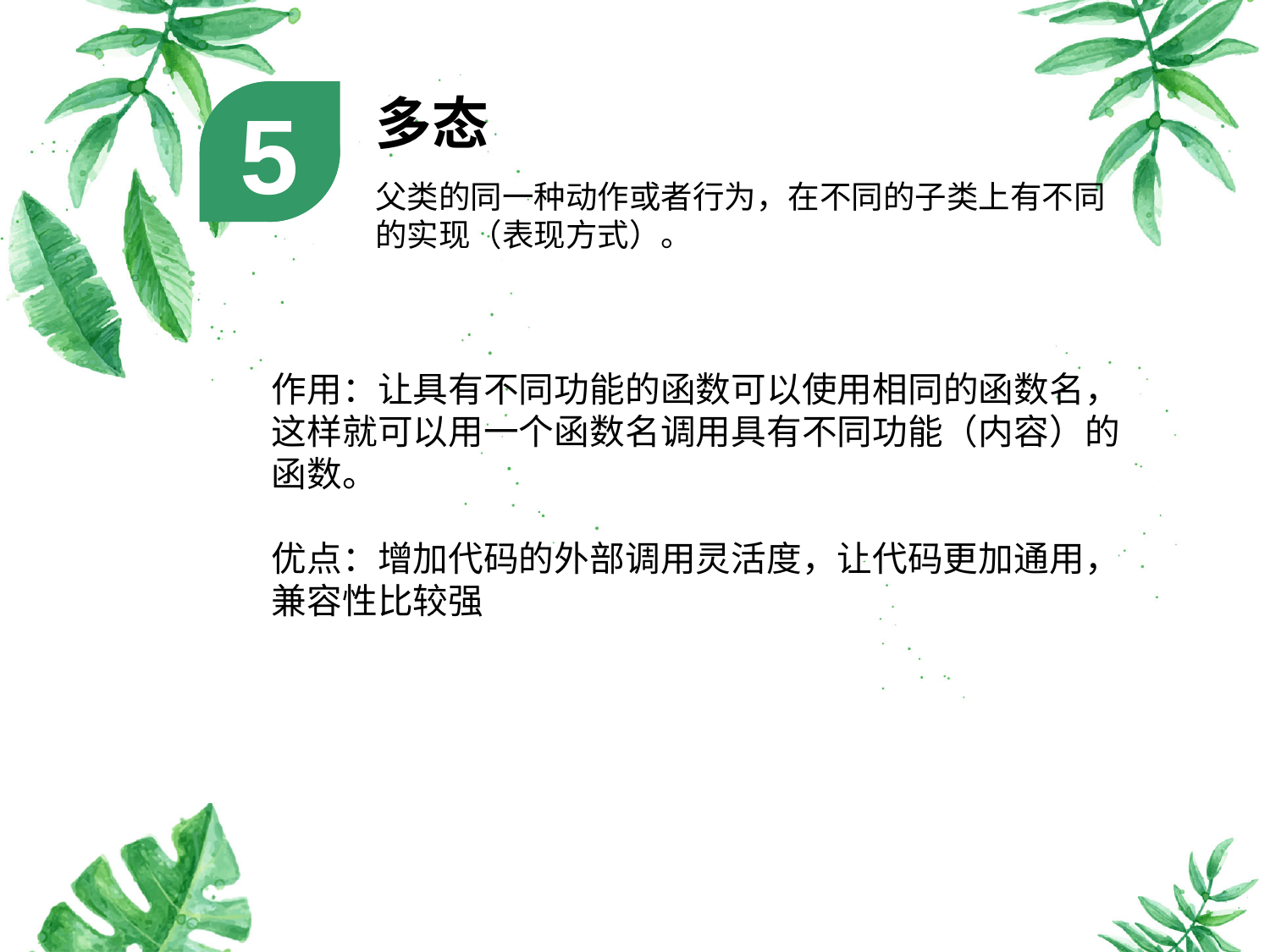

5
多态
父类的同一种动作或者行为，在不同的子类上有不同的实现（表现方式）。

作用：让具有不同功能的函数可以使用相同的函数名，这样就可以用一个函数名调用具有不同功能（内容）的函数。

优点：增加代码的外部调用灵活度，让代码更加通用，兼容性比较强